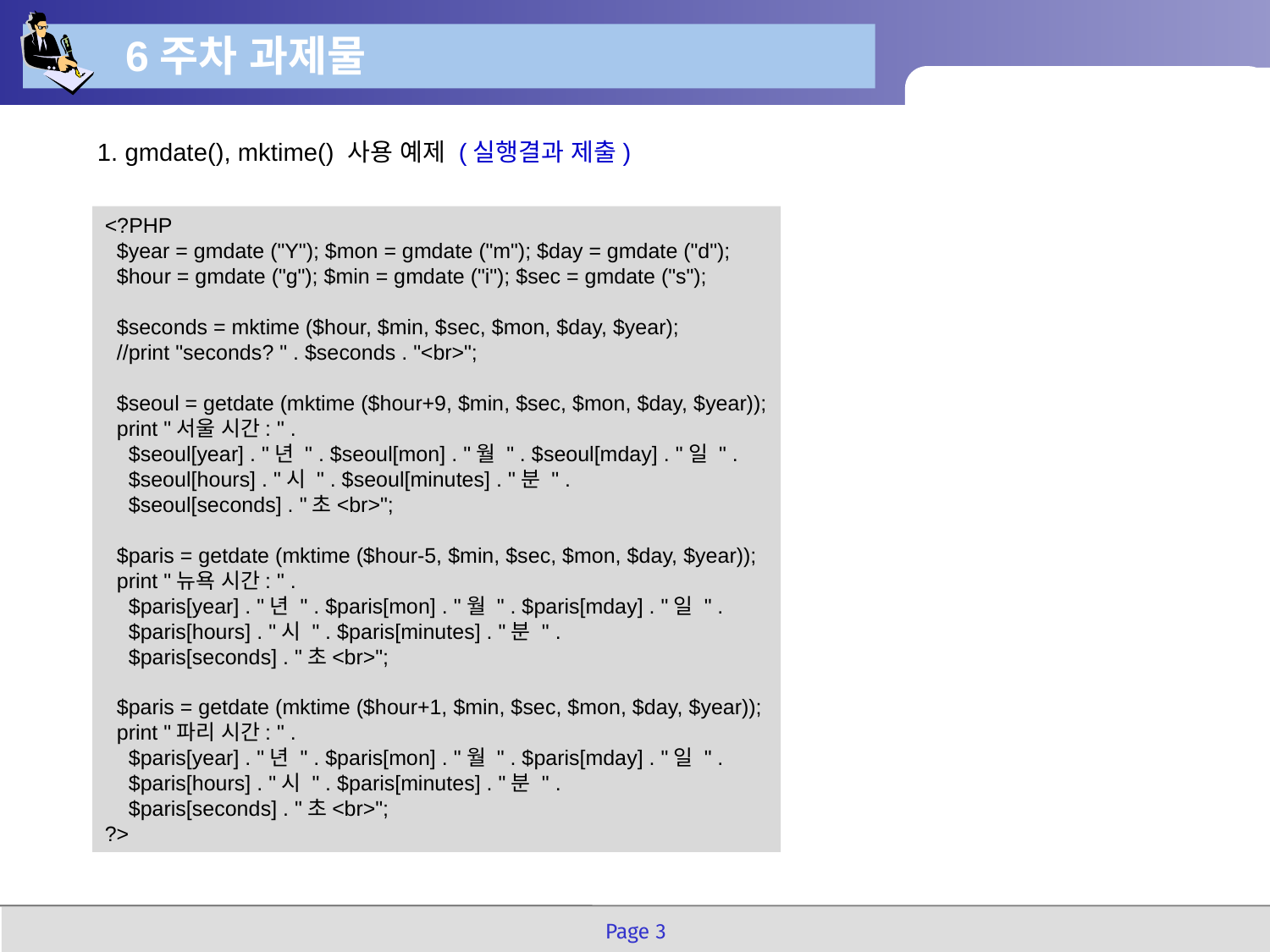

6주차 과제물
1. gmdate(), mktime() 사용 예제 (실행결과 제출)
<?PHP
  $year = gmdate ("Y"); $mon = gmdate ("m"); $day = gmdate ("d");
  $hour = gmdate ("g"); $min = gmdate ("i"); $sec = gmdate ("s");

  $seconds = mktime ($hour, $min, $sec, $mon, $day, $year);
  //print "seconds? " . $seconds . "<br>";

  $seoul = getdate (mktime ($hour+9, $min, $sec, $mon, $day, $year));
  print "서울 시간: " .
    $seoul[year] . "년 " . $seoul[mon] . "월 " . $seoul[mday] . "일 " .
    $seoul[hours] . "시 " . $seoul[minutes] . "분 " .
    $seoul[seconds] . "초<br>";

  $paris = getdate (mktime ($hour-5, $min, $sec, $mon, $day, $year));
  print "뉴욕 시간: " .
    $paris[year] . "년 " . $paris[mon] . "월 " . $paris[mday] . "일 " .
    $paris[hours] . "시 " . $paris[minutes] . "분 " .
    $paris[seconds] . "초<br>";

  $paris = getdate (mktime ($hour+1, $min, $sec, $mon, $day, $year));
  print "파리 시간: " .
    $paris[year] . "년 " . $paris[mon] . "월 " . $paris[mday] . "일 " .
    $paris[hours] . "시 " . $paris[minutes] . "분 " .
    $paris[seconds] . "초<br>";
?>
Page 3